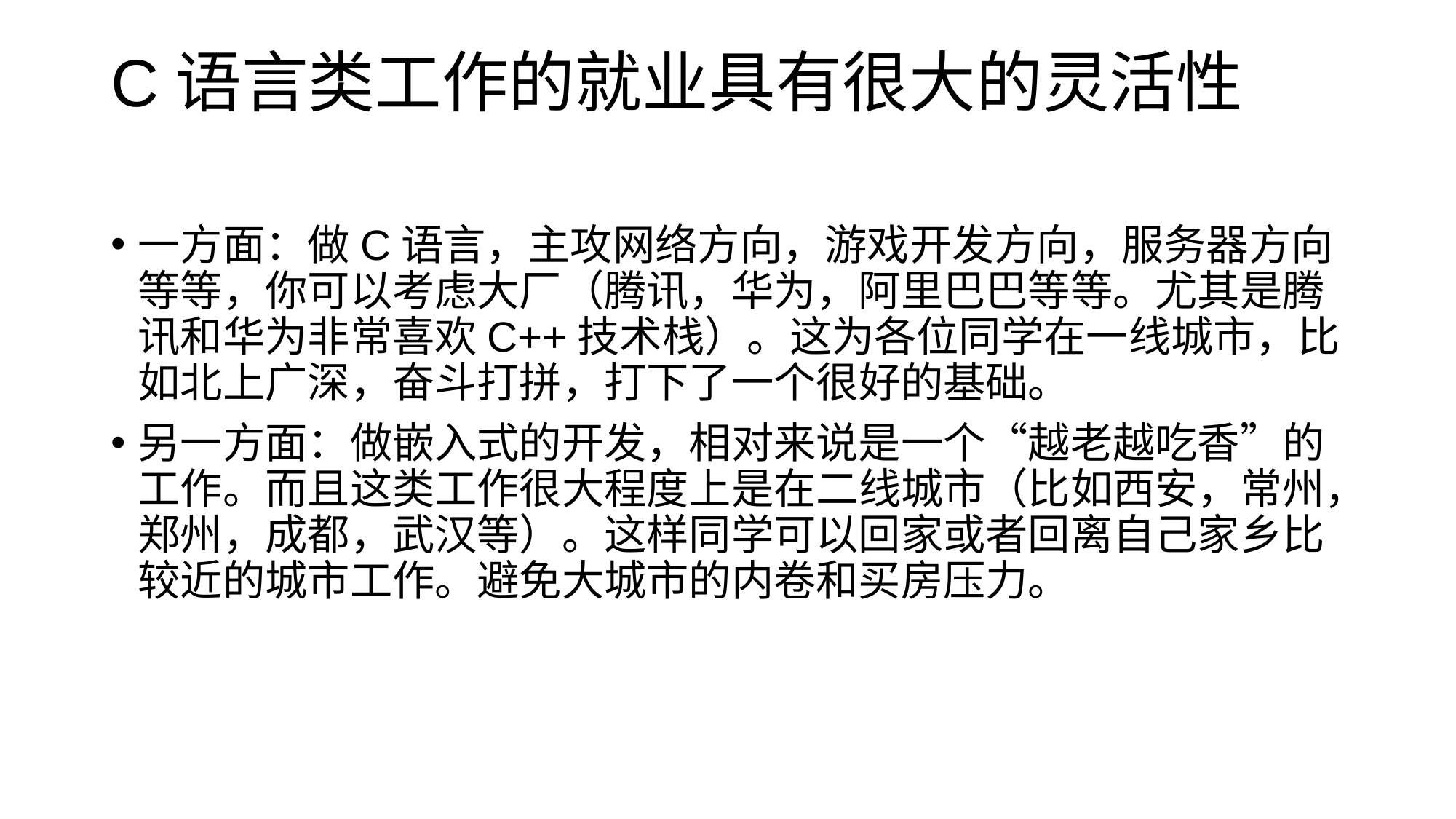

# C语言类工作的就业具有很大的灵活性
一方面：做C语言，主攻网络方向，游戏开发方向，服务器方向等等，你可以考虑大厂（腾讯，华为，阿里巴巴等等。尤其是腾讯和华为非常喜欢C++技术栈）。这为各位同学在一线城市，比如北上广深，奋斗打拼，打下了一个很好的基础。
另一方面：做嵌入式的开发，相对来说是一个“越老越吃香”的工作。而且这类工作很大程度上是在二线城市（比如西安，常州，郑州，成都，武汉等）。这样同学可以回家或者回离自己家乡比较近的城市工作。避免大城市的内卷和买房压力。